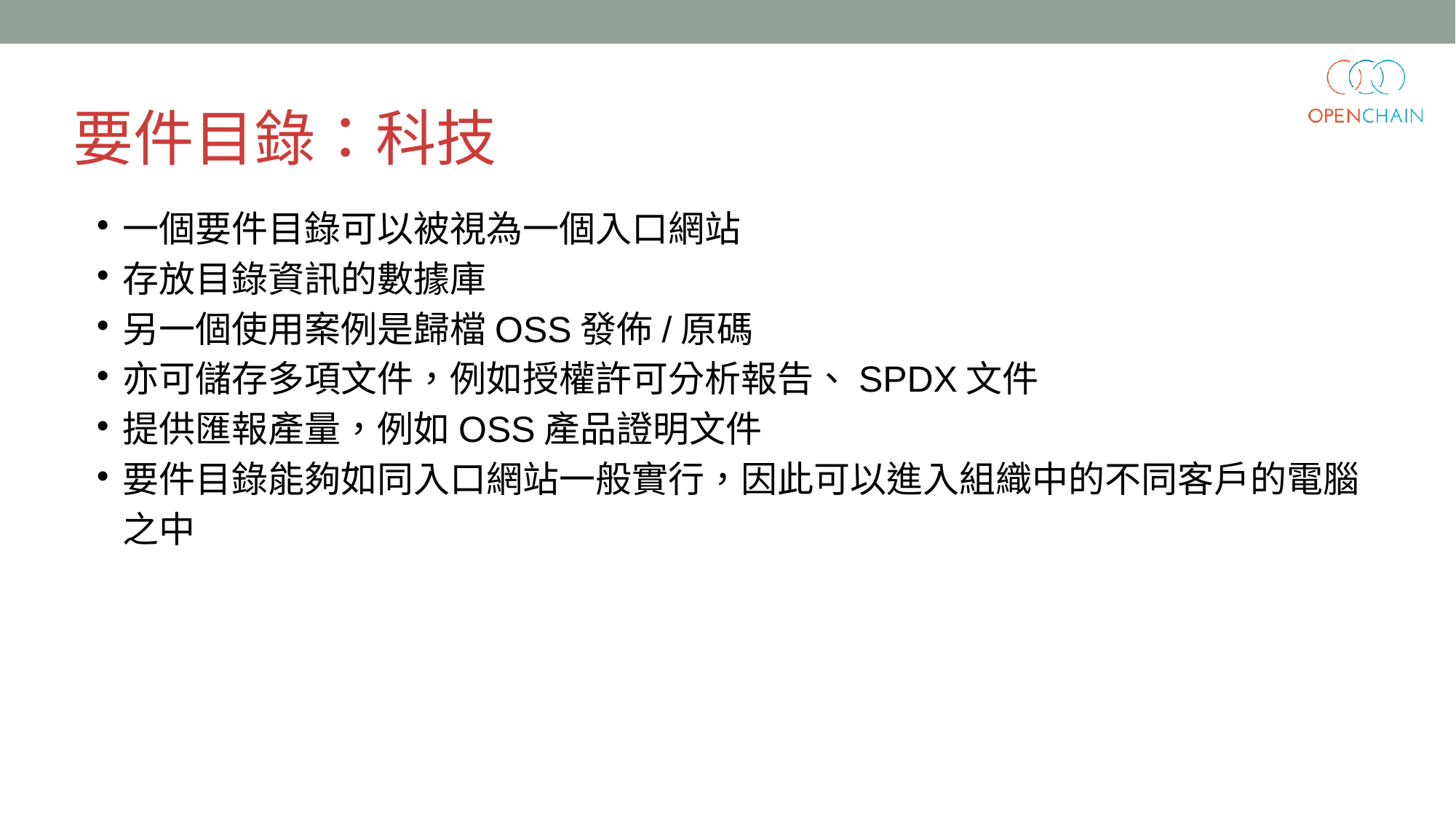

要件目錄：科技
一個要件目錄可以被視為一個入口網站
存放目錄資訊的數據庫
另一個使用案例是歸檔OSS發佈/原碼
亦可儲存多項文件，例如授權許可分析報告、SPDX文件
提供匯報產量，例如OSS產品證明文件
要件目錄能夠如同入口網站一般實行，因此可以進入組織中的不同客戶的電腦之中